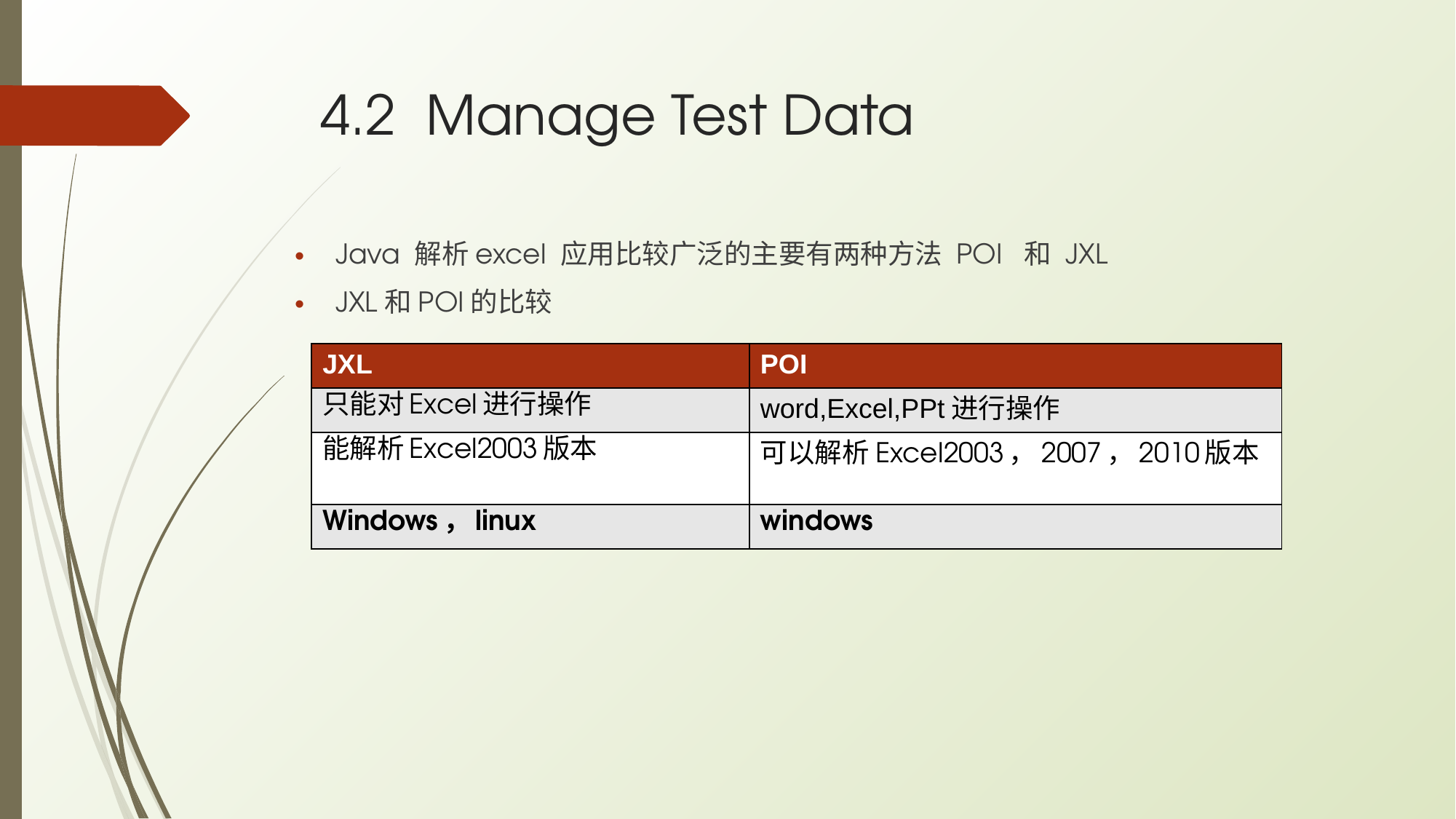

# 4.2  Manage Test Data
Java 解析excel 应用比较广泛的主要有两种方法 POI  和 JXL
JXL和POI的比较

| JXL | POI |
| --- | --- |
| 只能对Excel进行操作 | word,Excel,PPt进行操作 |
| 能解析Excel2003版本 | 可以解析Excel2003，2007，2010版本 |
| Windows，linux | windows |